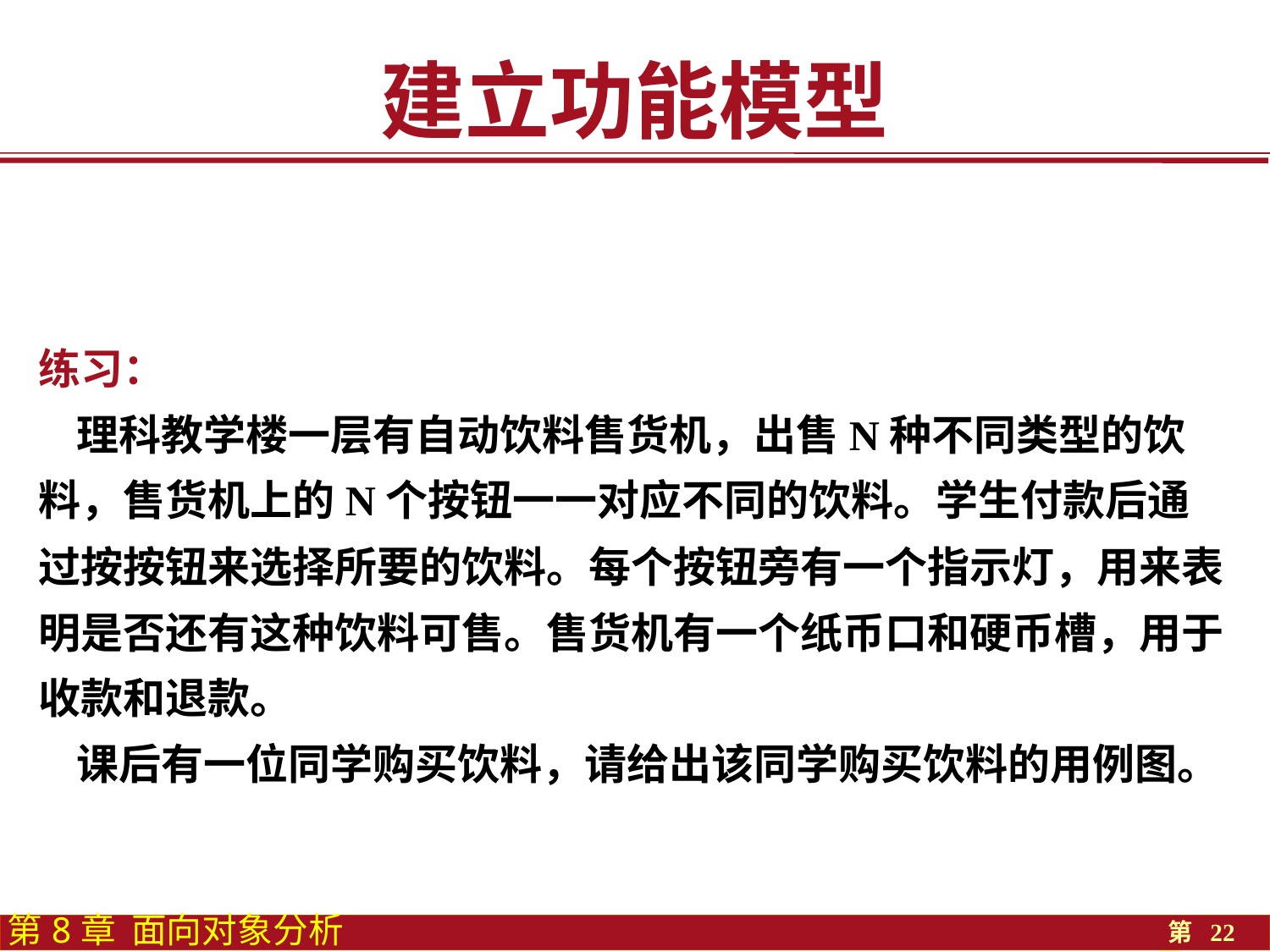

建立功能模型
# 练习： 理科教学楼一层有自动饮料售货机，出售N种不同类型的饮料，售货机上的N个按钮一一对应不同的饮料。学生付款后通过按按钮来选择所要的饮料。每个按钮旁有一个指示灯，用来表明是否还有这种饮料可售。售货机有一个纸币口和硬币槽，用于收款和退款。 课后有一位同学购买饮料，请给出该同学购买饮料的用例图。